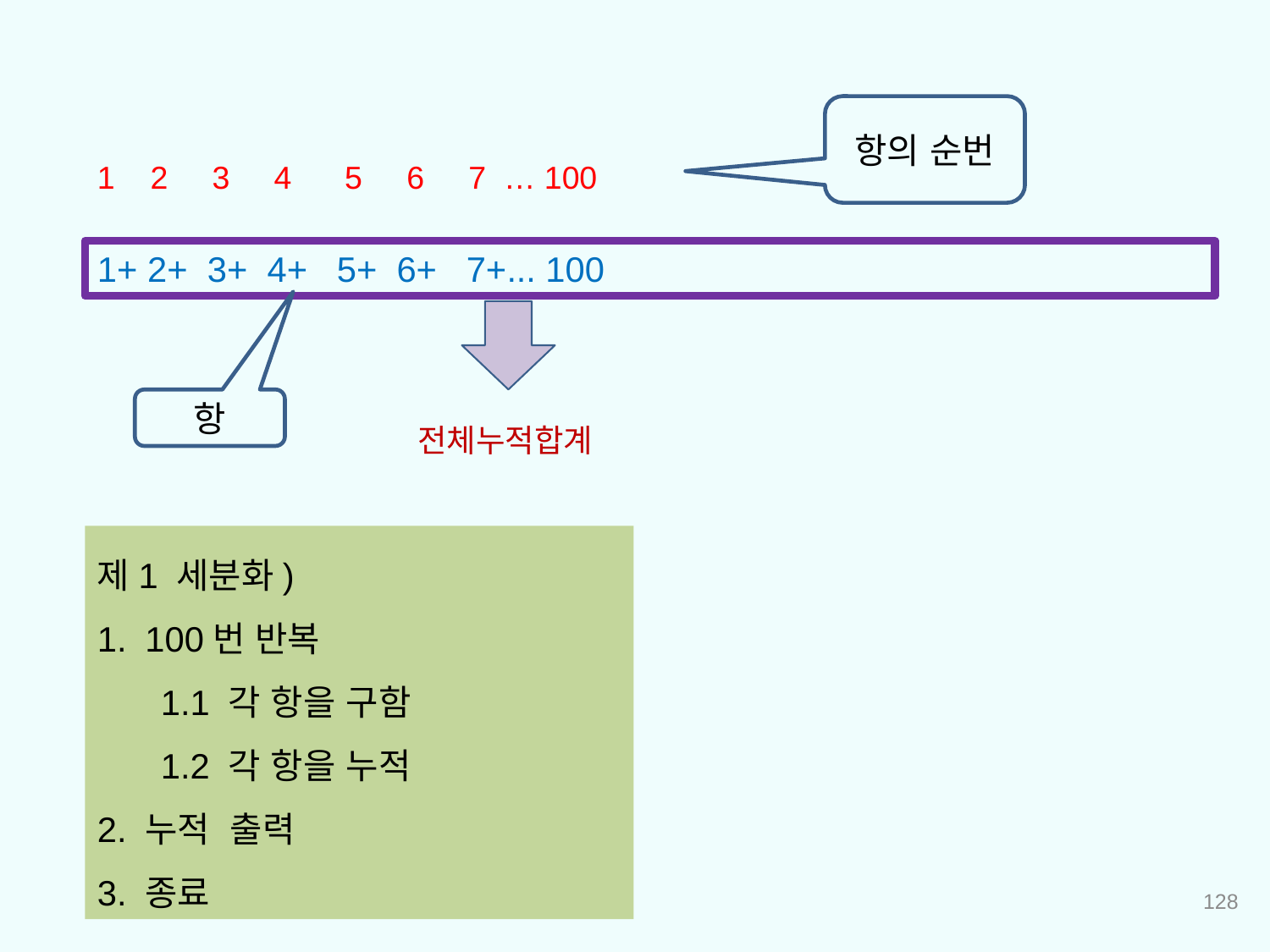

항의 순번
1    2     3     4      5     6     7  … 100
1+ 2+  3+  4+   5+  6+   7+... 100

항
전체누적합계
제1 세분화)
100번 반복
1.1 각 항을 구함
1.2 각 항을 누적
누적  출력
종료
128